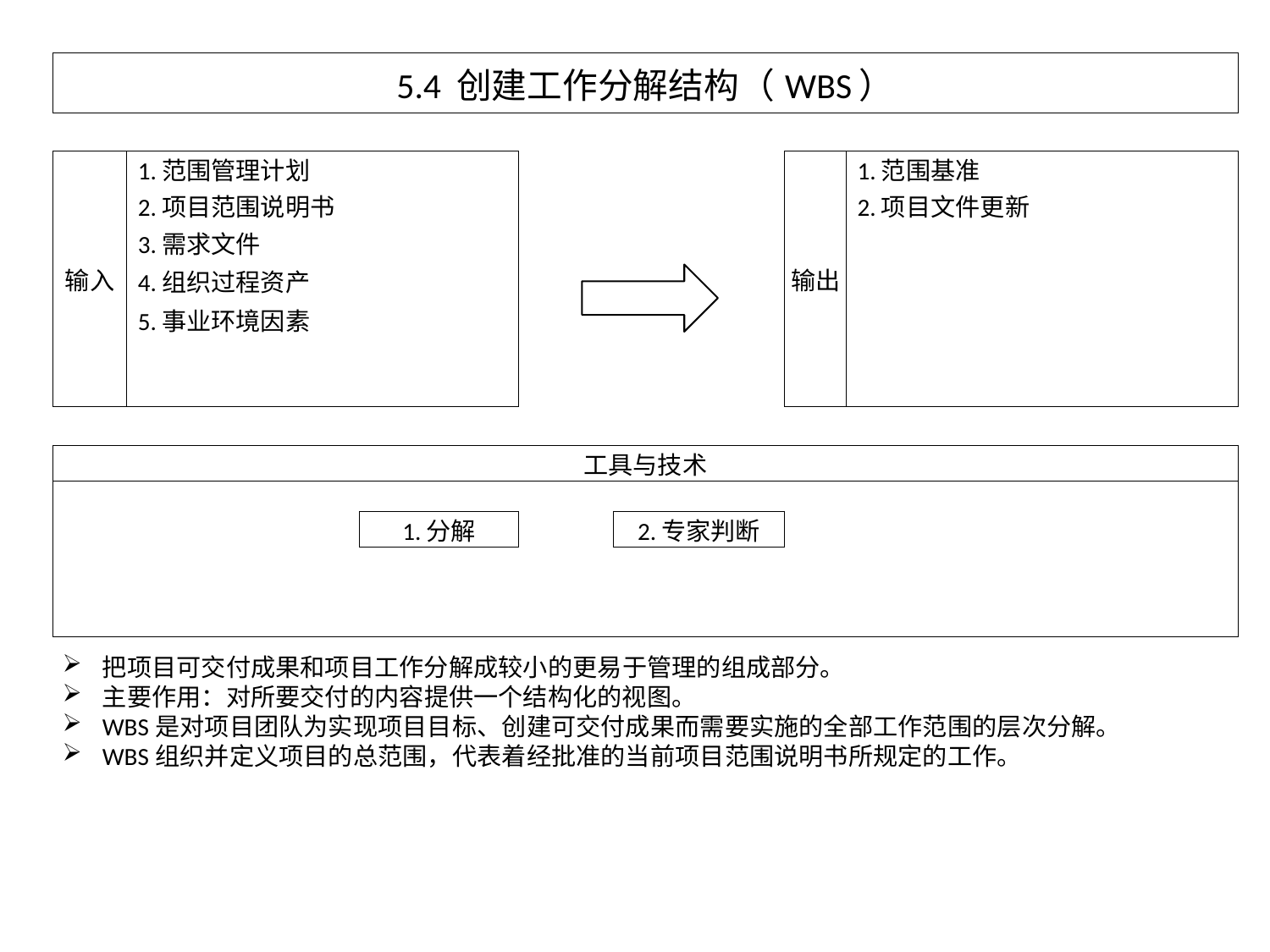

| 5.4 创建工作分解结构（WBS） |  |  |  |  |  |  |  |  |  |  |  |
| --- | --- | --- | --- | --- | --- | --- | --- | --- | --- | --- | --- |
|  |  |  |  |  |  |  |  |  |  |  |  |
| 输入 |  | 1.范围管理计划 |  |  |  |  | 输出 |  | 1.范围基准 |  |  |
|  |  | 2.项目范围说明书 |  |  |  |  |  |  | 2.项目文件更新 |  |  |
|  |  | 3.需求文件 |  |  |  |  |  |  |  |  |  |
|  |  | 4.组织过程资产 |  |  |  |  |  |  |  |  |  |
|  |  | 5.事业环境因素 |  |  |  |  |  |  |  |  |  |
|  |  |  |  |  |  |  |  |  |  |  |  |
|  |  |  |  |  |  |  |  |  |  |  |  |
|  |  |  |  |  |  |  |  |  |  |  |  |
| 工具与技术 |  |  |  |  |  |  |  |  |  |  |  |
|  |  |  |  |  |  |  |  |  |  |  |  |
|  |  |  |  | 1.分解 |  | 2.专家判断 |  |  |  |  |  |
|  |  |  |  |  |  |  |  |  |  |  |  |
|  |  |  |  |  |  |  |  |  |  |  |  |
|  |  |  |  |  |  |  |  |  |  |  |  |

把项目可交付成果和项目工作分解成较小的更易于管理的组成部分。
主要作用：对所要交付的内容提供一个结构化的视图。
WBS是对项目团队为实现项目目标、创建可交付成果而需要实施的全部工作范围的层次分解。
WBS组织并定义项目的总范围，代表着经批准的当前项目范围说明书所规定的工作。